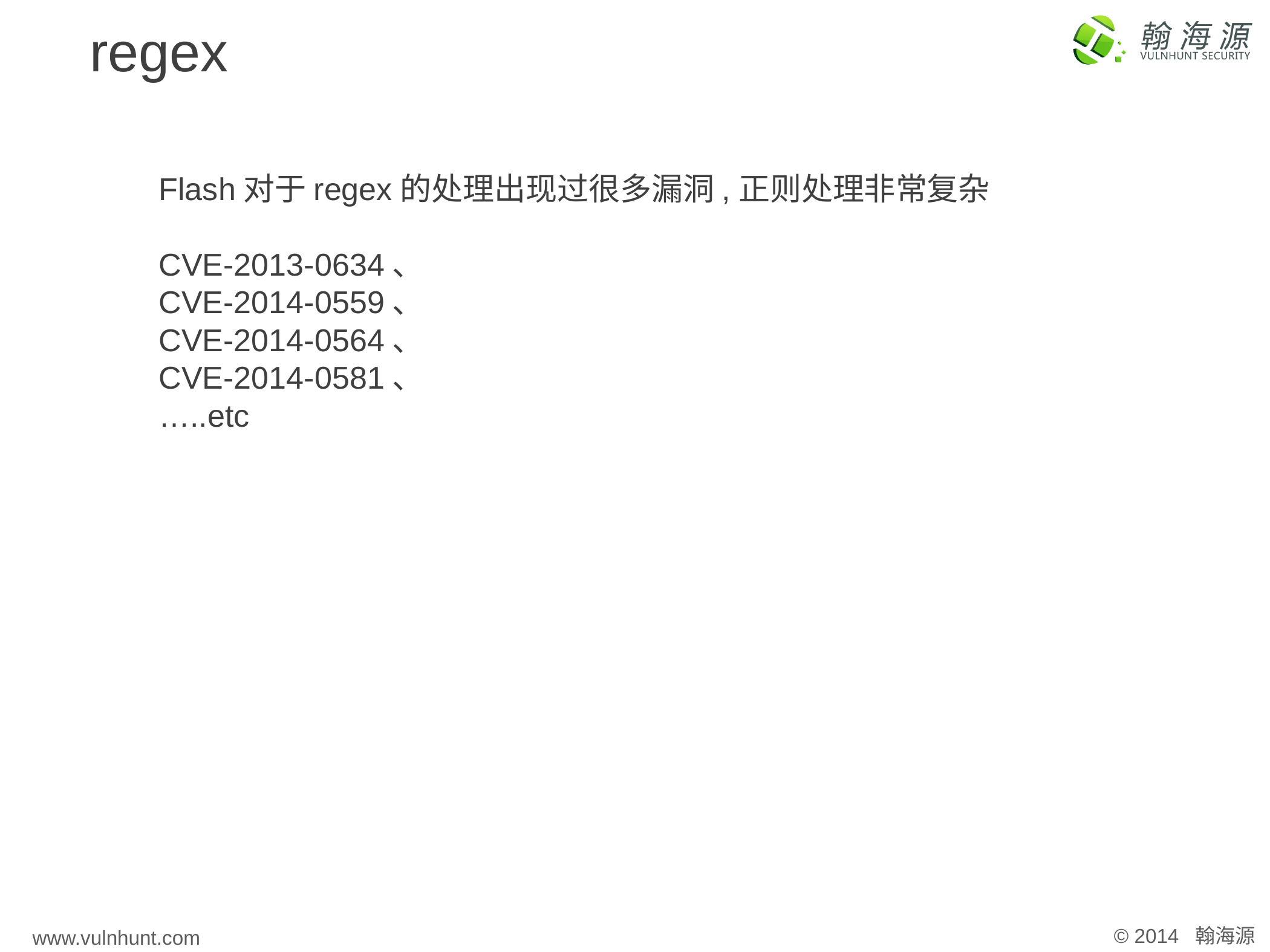

# regex
Flash对于regex的处理出现过很多漏洞,正则处理非常复杂

CVE-2013-0634、
CVE-2014-0559、
CVE-2014-0564、
CVE-2014-0581、
…..etc